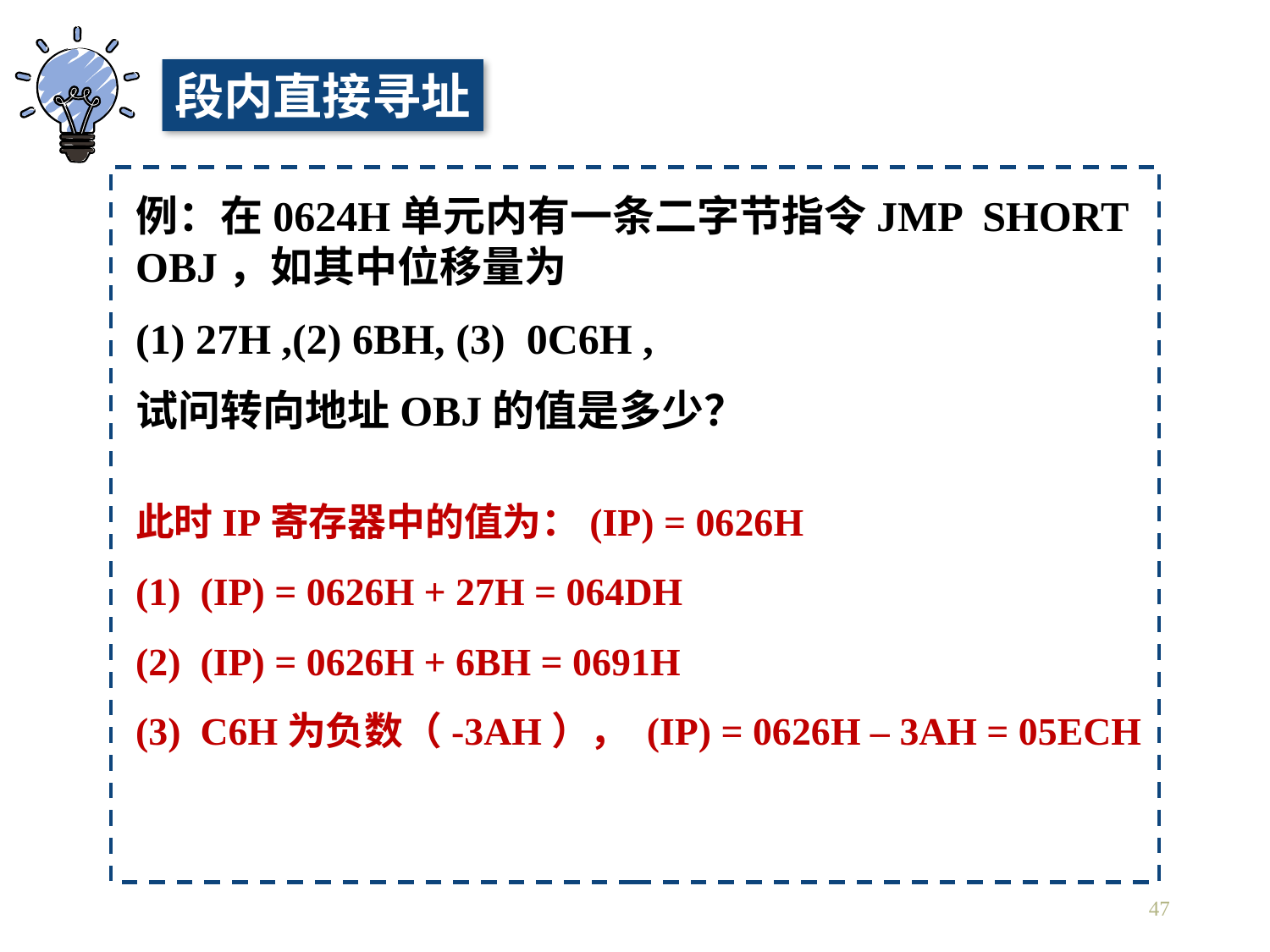

段内直接寻址

例：在0624H单元内有一条二字节指令JMP  SHORT  OBJ，如其中位移量为
(1) 27H ,(2) 6BH, (3)  0C6H ,
试问转向地址OBJ的值是多少？
此时IP寄存器中的值为：(IP) = 0626H
(1)  (IP) = 0626H + 27H = 064DH
(2)  (IP) = 0626H + 6BH = 0691H
(3)  C6H为负数（-3AH）， (IP) = 0626H – 3AH = 05ECH
47